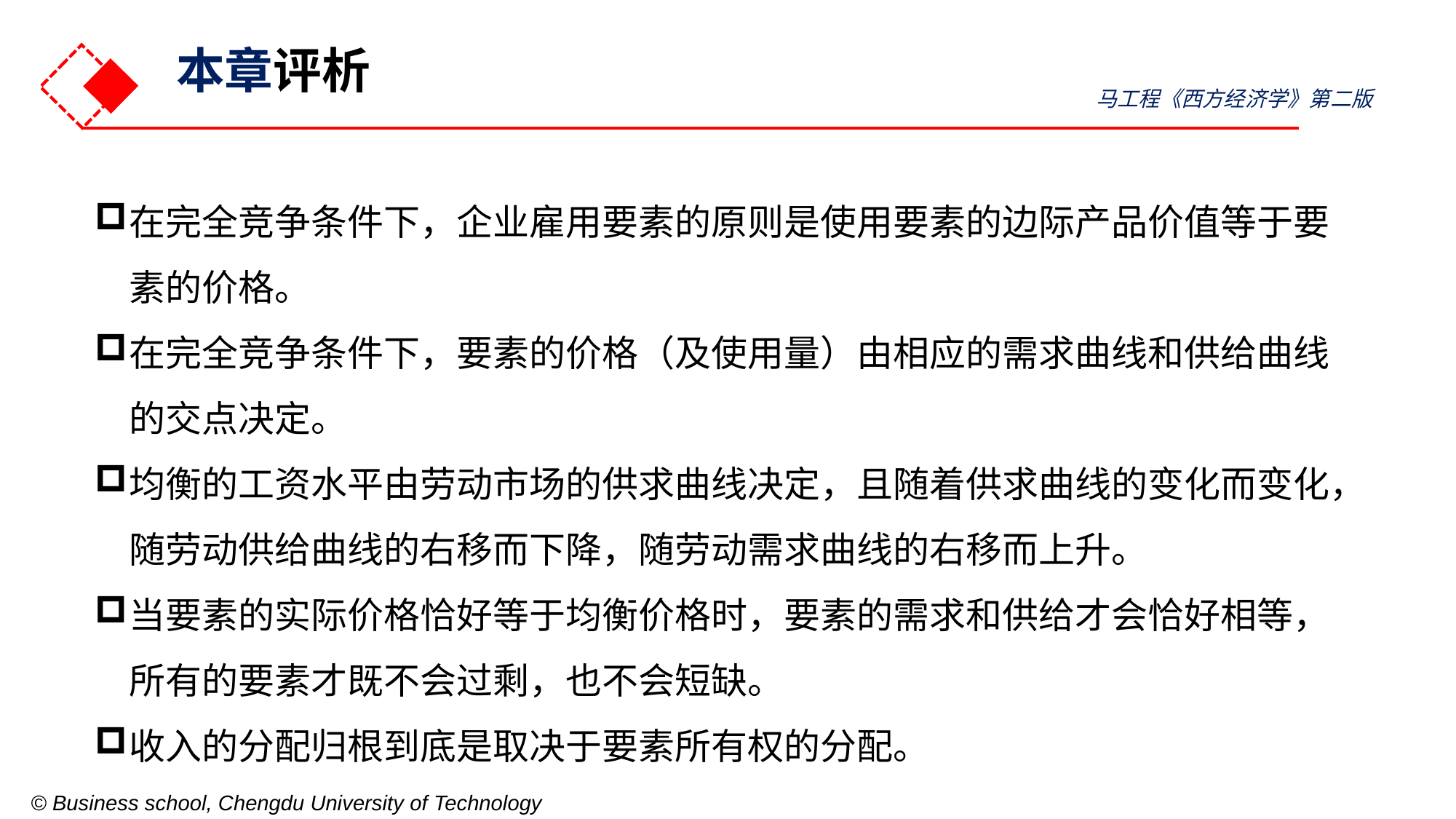

本章评析

马工程《西方经济学》第二版
在完全竞争条件下，企业雇用要素的原则是使用要素的边际产品价值等于要素的价格。
在完全竞争条件下，要素的价格（及使用量）由相应的需求曲线和供给曲线的交点决定。
均衡的工资水平由劳动市场的供求曲线决定，且随着供求曲线的变化而变化，随劳动供给曲线的右移而下降，随劳动需求曲线的右移而上升。
当要素的实际价格恰好等于均衡价格时，要素的需求和供给才会恰好相等，所有的要素才既不会过剩，也不会短缺。
收入的分配归根到底是取决于要素所有权的分配。